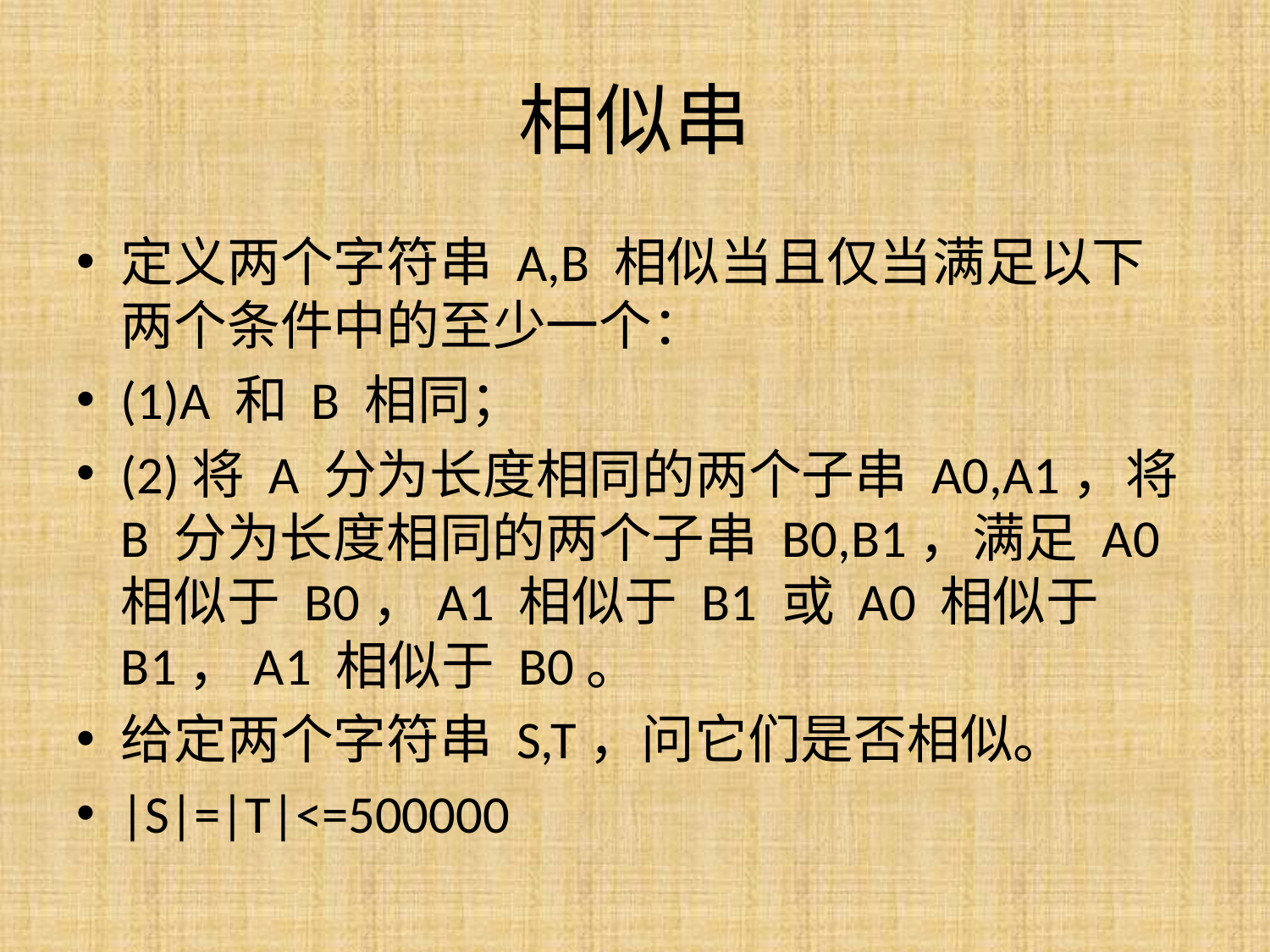

# 相似串
定义两个字符串 A,B 相似当且仅当满足以下两个条件中的至少一个：
(1)A 和 B 相同；
(2)将 A 分为长度相同的两个子串 A0,A1，将 B 分为长度相同的两个子串 B0,B1，满足 A0 相似于 B0，A1 相似于 B1 或 A0 相似于 B1，A1 相似于 B0。
给定两个字符串 S,T，问它们是否相似。
|S|=|T|<=500000